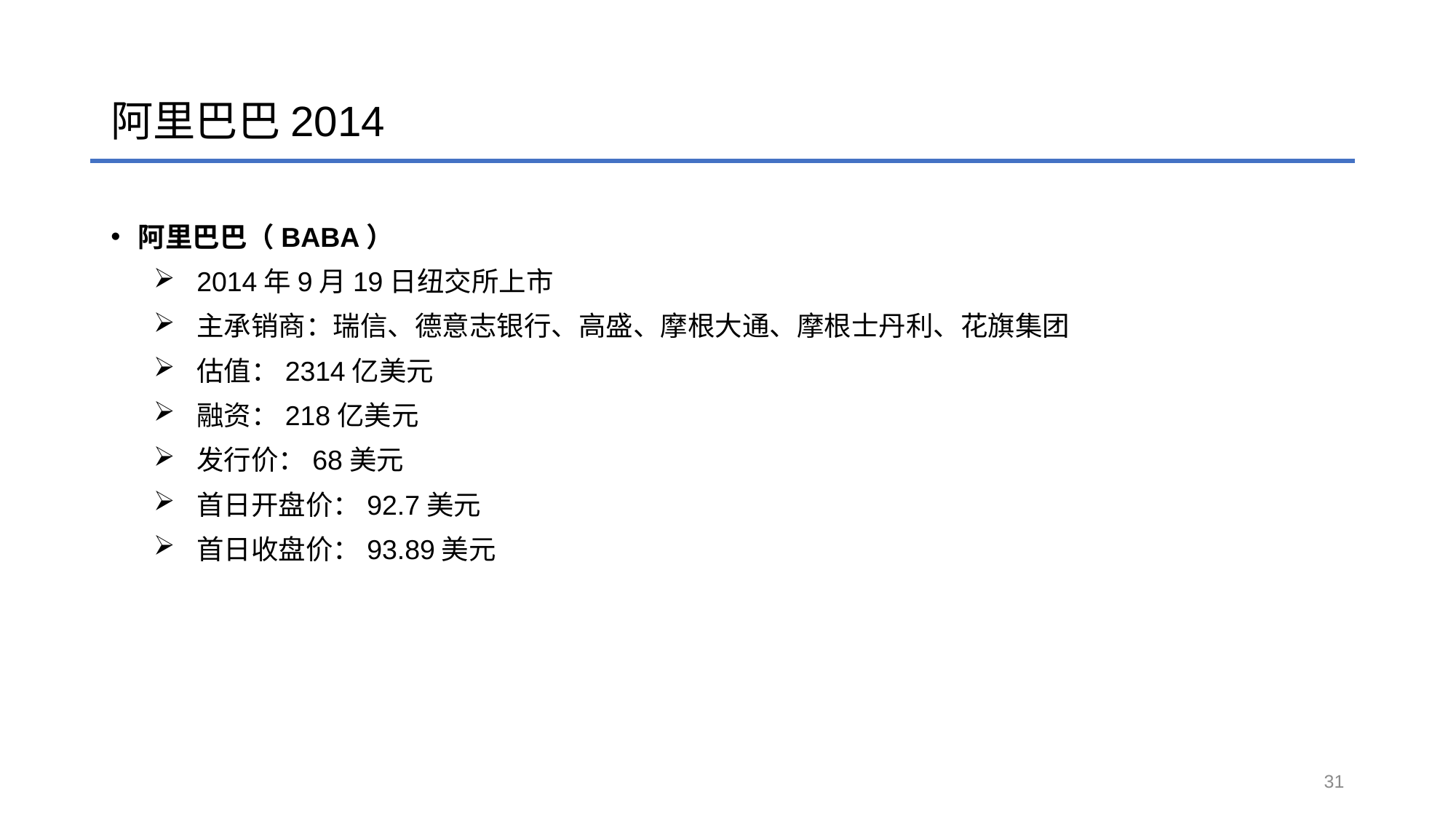

# 阿里巴巴2014
阿里巴巴（BABA）
2014年9月19日纽交所上市
主承销商：瑞信、德意志银行、高盛、摩根大通、摩根士丹利、花旗集团
估值：2314亿美元
融资：218亿美元
发行价：68美元
首日开盘价：92.7美元
首日收盘价：93.89美元
31